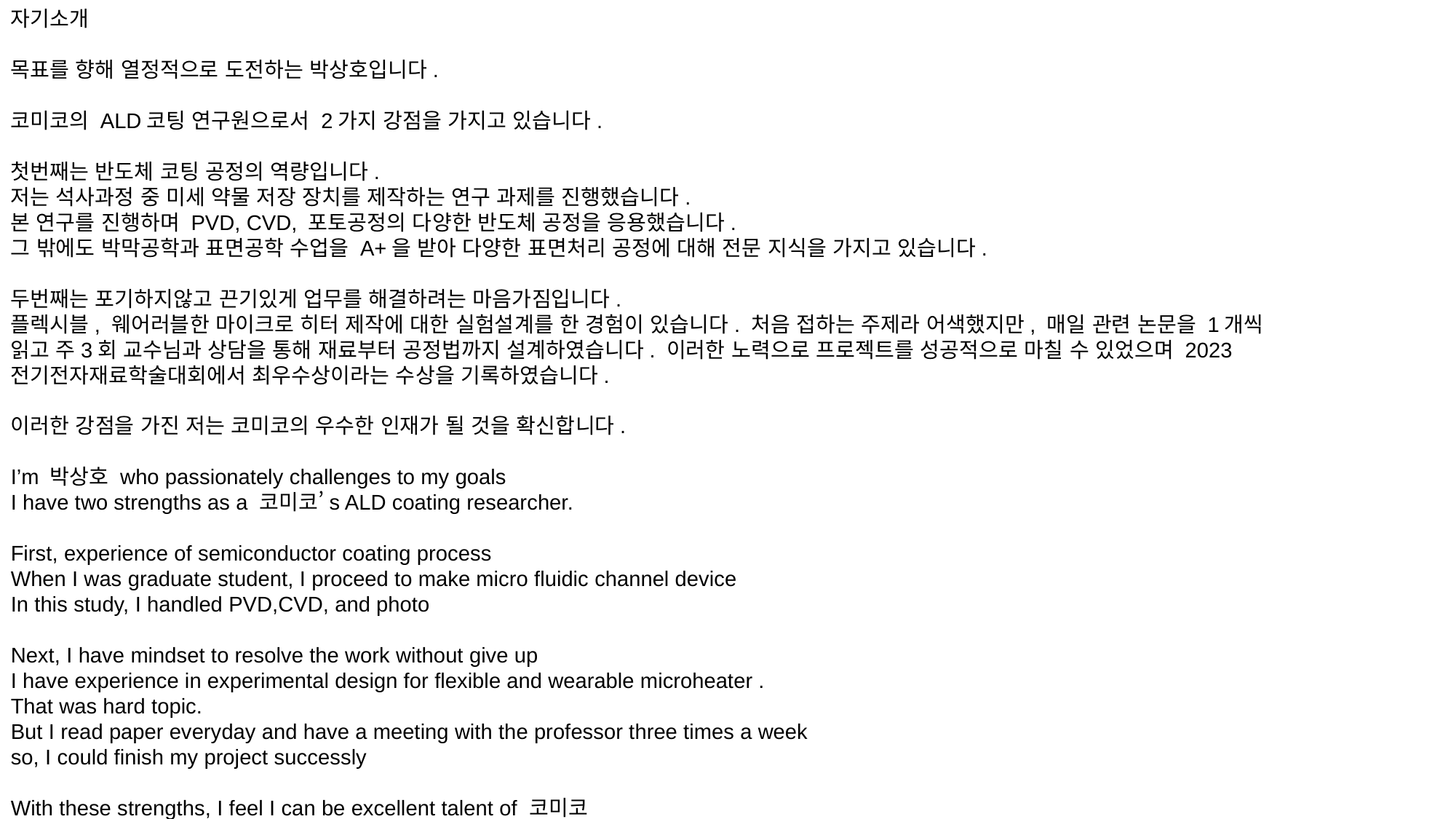

자기소개

목표를 향해 열정적으로 도전하는 박상호입니다.

코미코의 ALD코팅 연구원으로서 2가지 강점을 가지고 있습니다.

첫번째는 반도체 코팅 공정의 역량입니다.
저는 석사과정 중 미세 약물 저장 장치를 제작하는 연구 과제를 진행했습니다.
본 연구를 진행하며 PVD, CVD, 포토공정의 다양한 반도체 공정을 응용했습니다.
그 밖에도 박막공학과 표면공학 수업을 A+을 받아 다양한 표면처리 공정에 대해 전문 지식을 가지고 있습니다.

두번째는 포기하지않고 끈기있게 업무를 해결하려는 마음가짐입니다.
플렉시블, 웨어러블한 마이크로 히터 제작에 대한 실험설계를 한 경험이 있습니다. 처음 접하는 주제라 어색했지만, 매일 관련 논문을 1개씩 읽고 주3회 교수님과 상담을 통해 재료부터 공정법까지 설계하였습니다. 이러한 노력으로 프로젝트를 성공적으로 마칠 수 있었으며 2023 전기전자재료학술대회에서 최우수상이라는 수상을 기록하였습니다.

이러한 강점을 가진 저는 코미코의 우수한 인재가 될 것을 확신합니다.

I’m 박상호 who passionately challenges to my goals
I have two strengths as a 코미코’s ALD coating researcher.

First, experience of semiconductor coating process
When I was graduate student, I proceed to make micro fluidic channel device
In this study, I handled PVD,CVD, and photo

Next, I have mindset to resolve the work without give up
I have experience in experimental design for flexible and wearable microheater .
That was hard topic.
But I read paper everyday and have a meeting with the professor three times a week
so, I could finish my project successly

With these strengths, I feel I can be excellent talent of 코미코